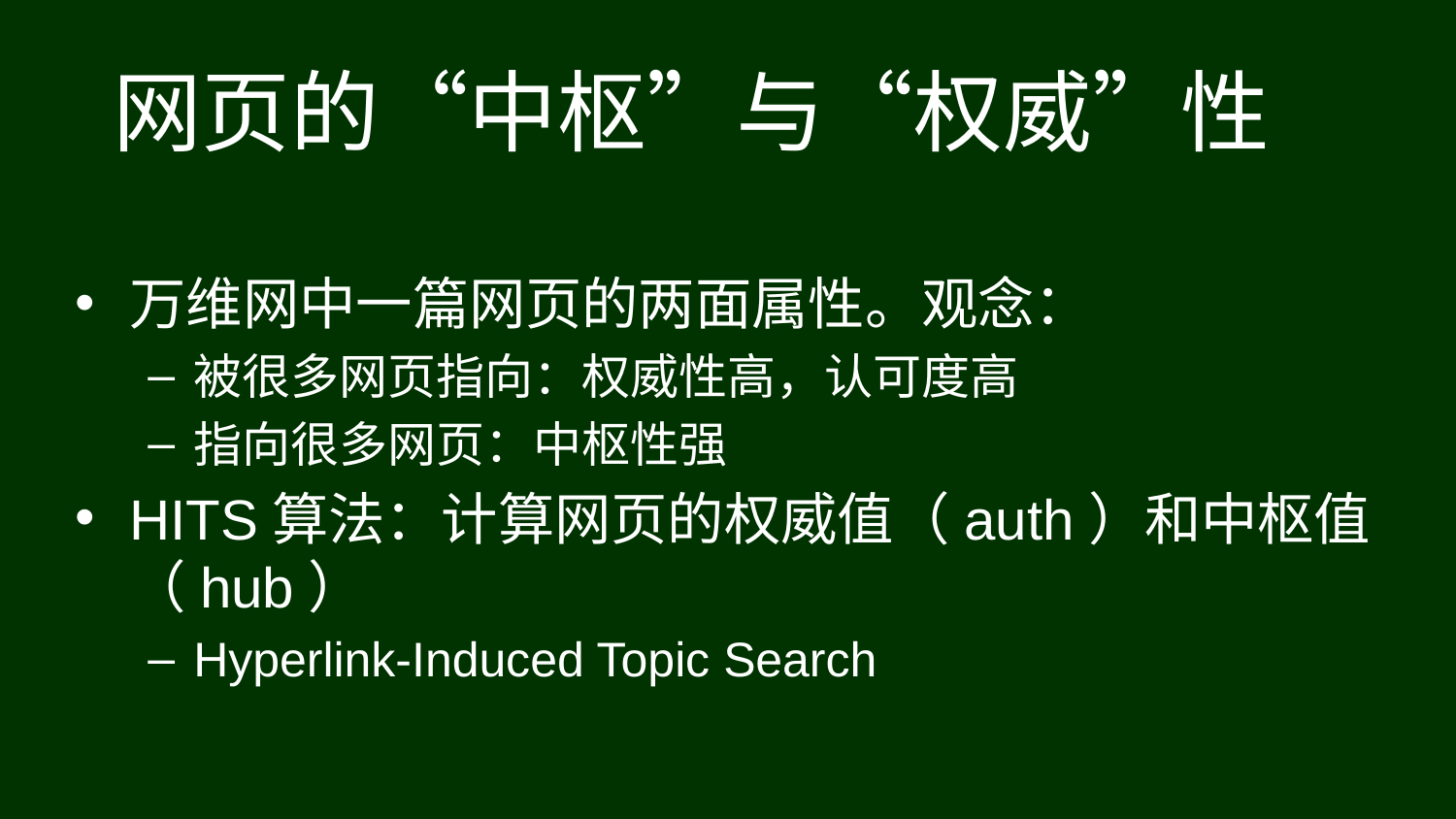

# 网页的“中枢”与“权威”性
万维网中一篇网页的两面属性。观念：
被很多网页指向：权威性高，认可度高
指向很多网页：中枢性强
HITS算法：计算网页的权威值（auth）和中枢值（hub）
Hyperlink-Induced Topic Search